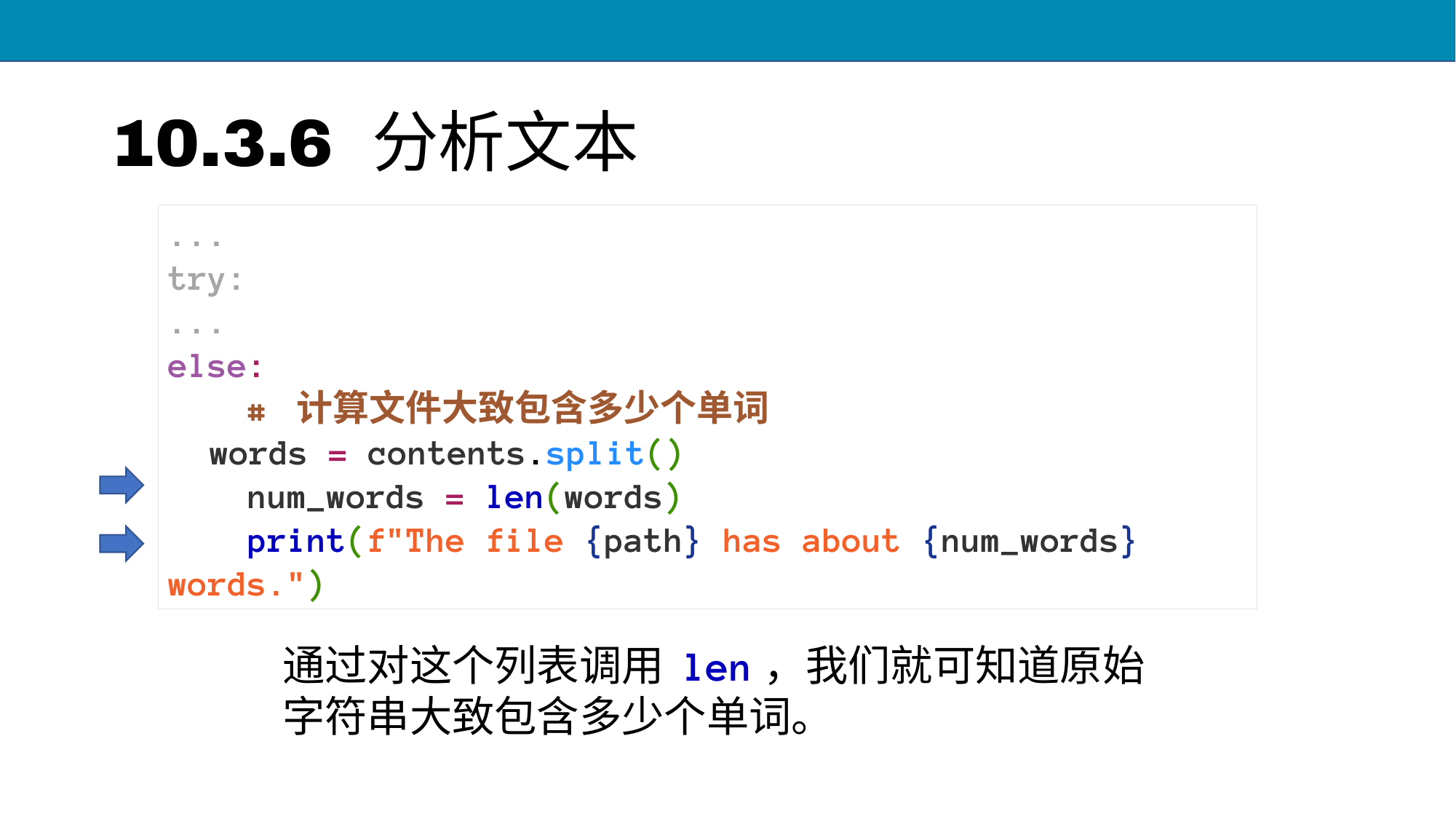

# 10.3.6 分析文本
...
try:
...
else:
    # 计算文件大致包含多少个单词
    words = contents.split()
    num_words = len(words)
    print(f"The file {path} has about {num_words} words.")

通过对这个列表调用 len，我们就可知道原始字符串大致包含多少个单词。